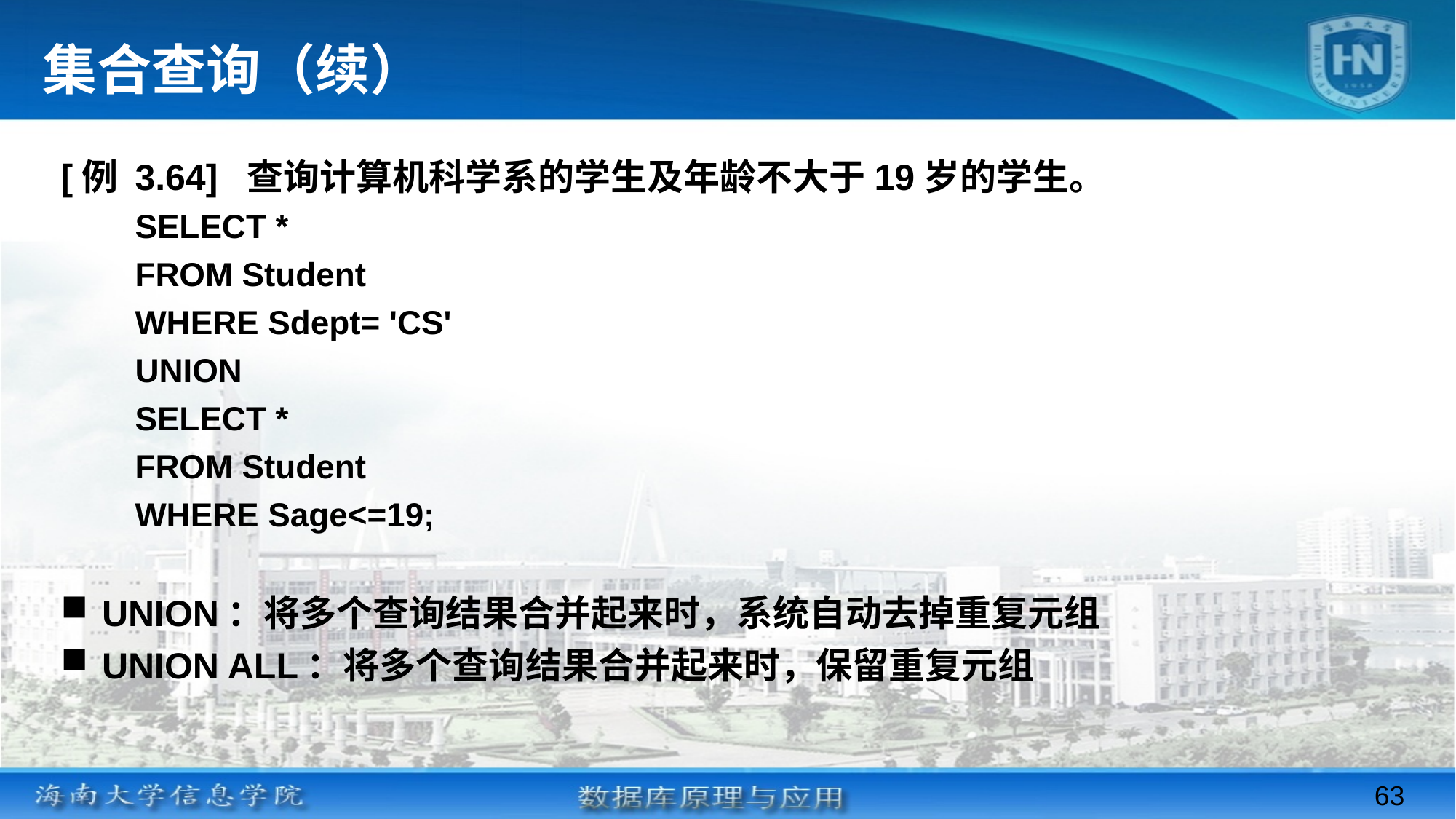

集合查询（续）
[例 3.64]  查询计算机科学系的学生及年龄不大于19岁的学生。
        SELECT *
        FROM Student
        WHERE Sdept= 'CS'
        UNION
        SELECT *
        FROM Student
        WHERE Sage<=19;

UNION：将多个查询结果合并起来时，系统自动去掉重复元组
UNION ALL：将多个查询结果合并起来时，保留重复元组